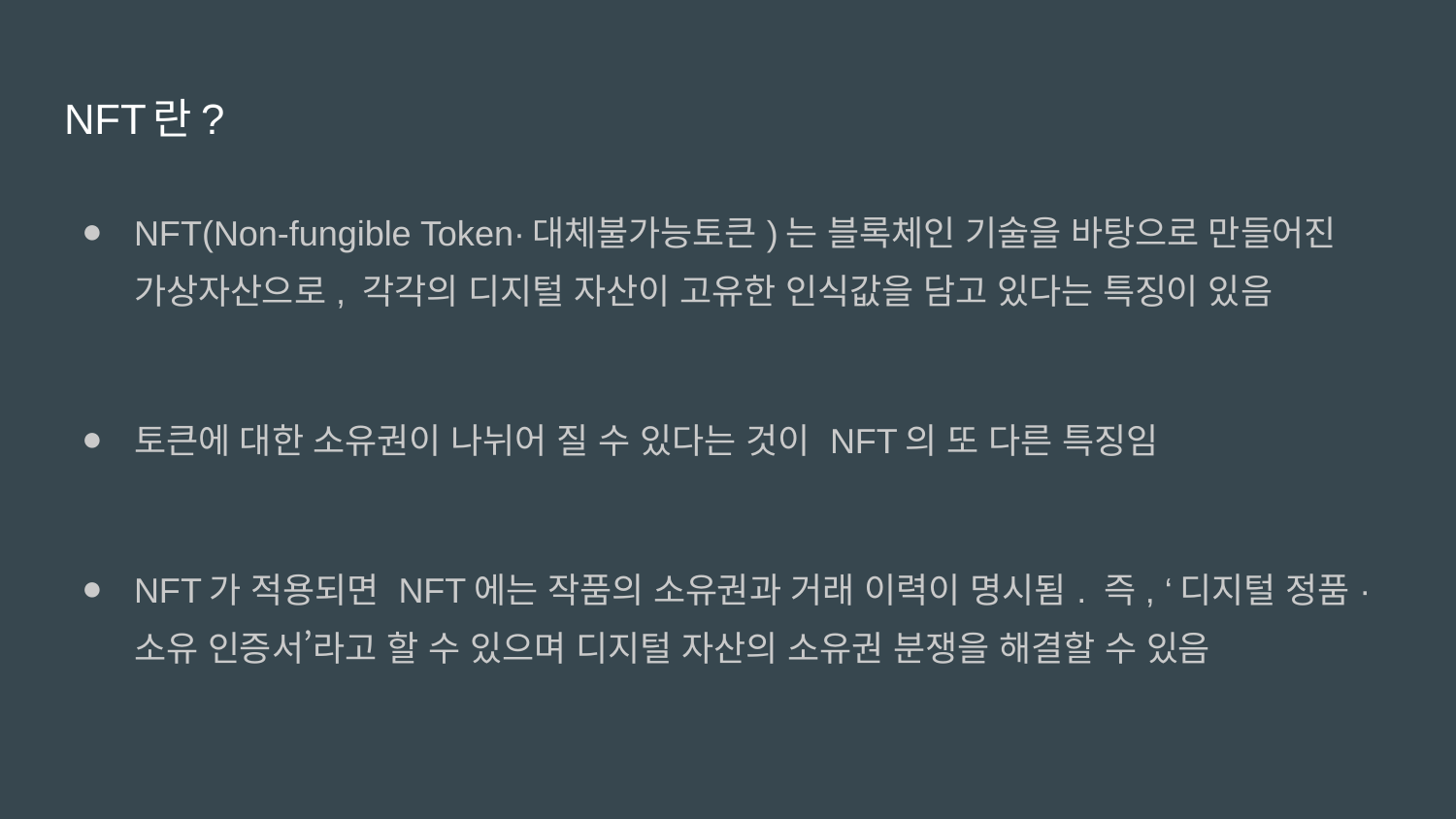

# NFT란?
NFT(Non-fungible Token·대체불가능토큰)는 블록체인 기술을 바탕으로 만들어진 가상자산으로, 각각의 디지털 자산이 고유한 인식값을 담고 있다는 특징이 있음

토큰에 대한 소유권이 나뉘어 질 수 있다는 것이 NFT의 또 다른 특징임

NFT가 적용되면 NFT에는 작품의 소유권과 거래 이력이 명시됨. 즉, ‘디지털 정품·소유 인증서’라고 할 수 있으며 디지털 자산의 소유권 분쟁을 해결할 수 있음